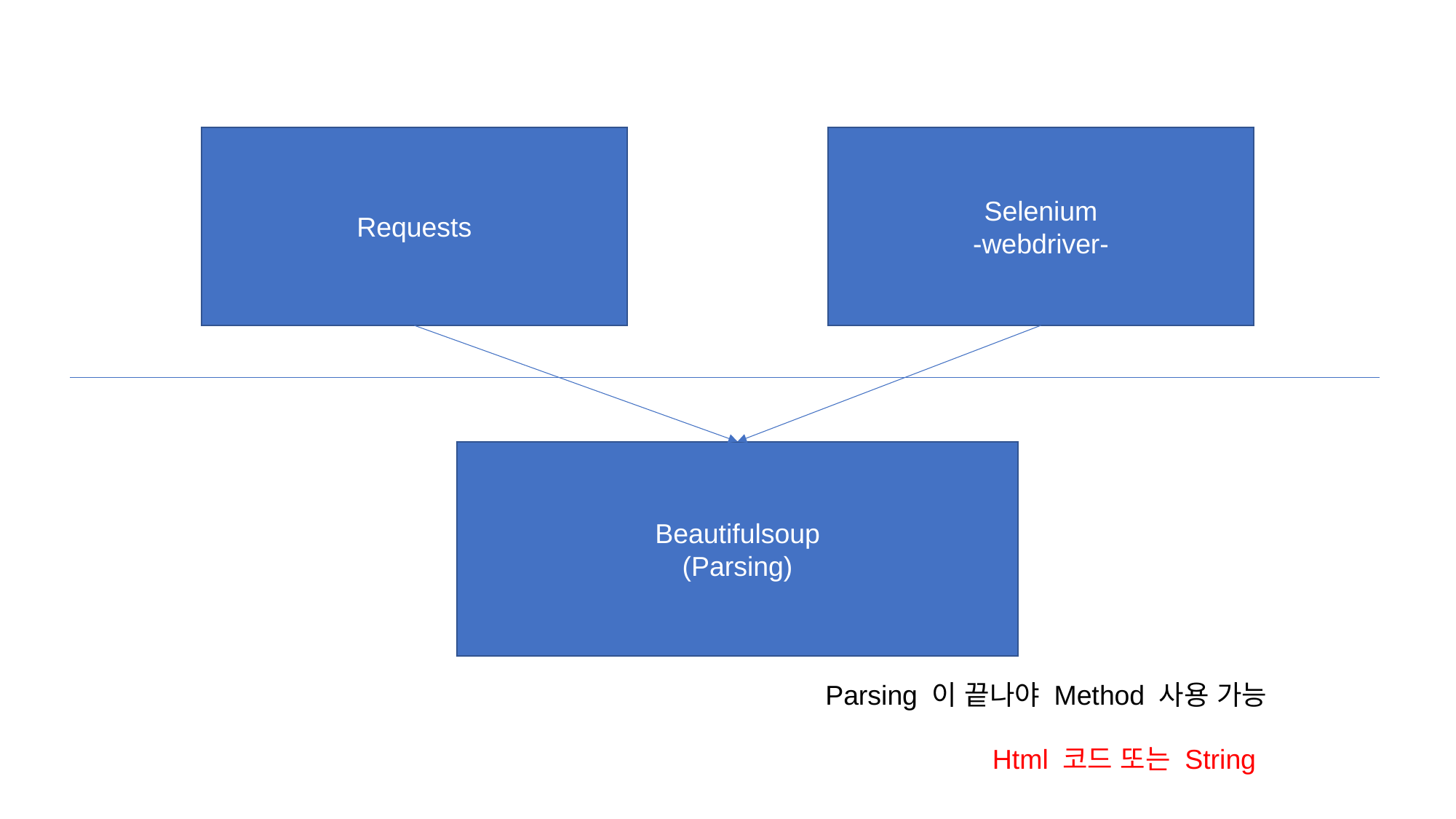

Requests
Selenium
-webdriver-
Beautifulsoup
(Parsing)
Parsing 이 끝나야 Method 사용 가능
Html 코드 또는 String